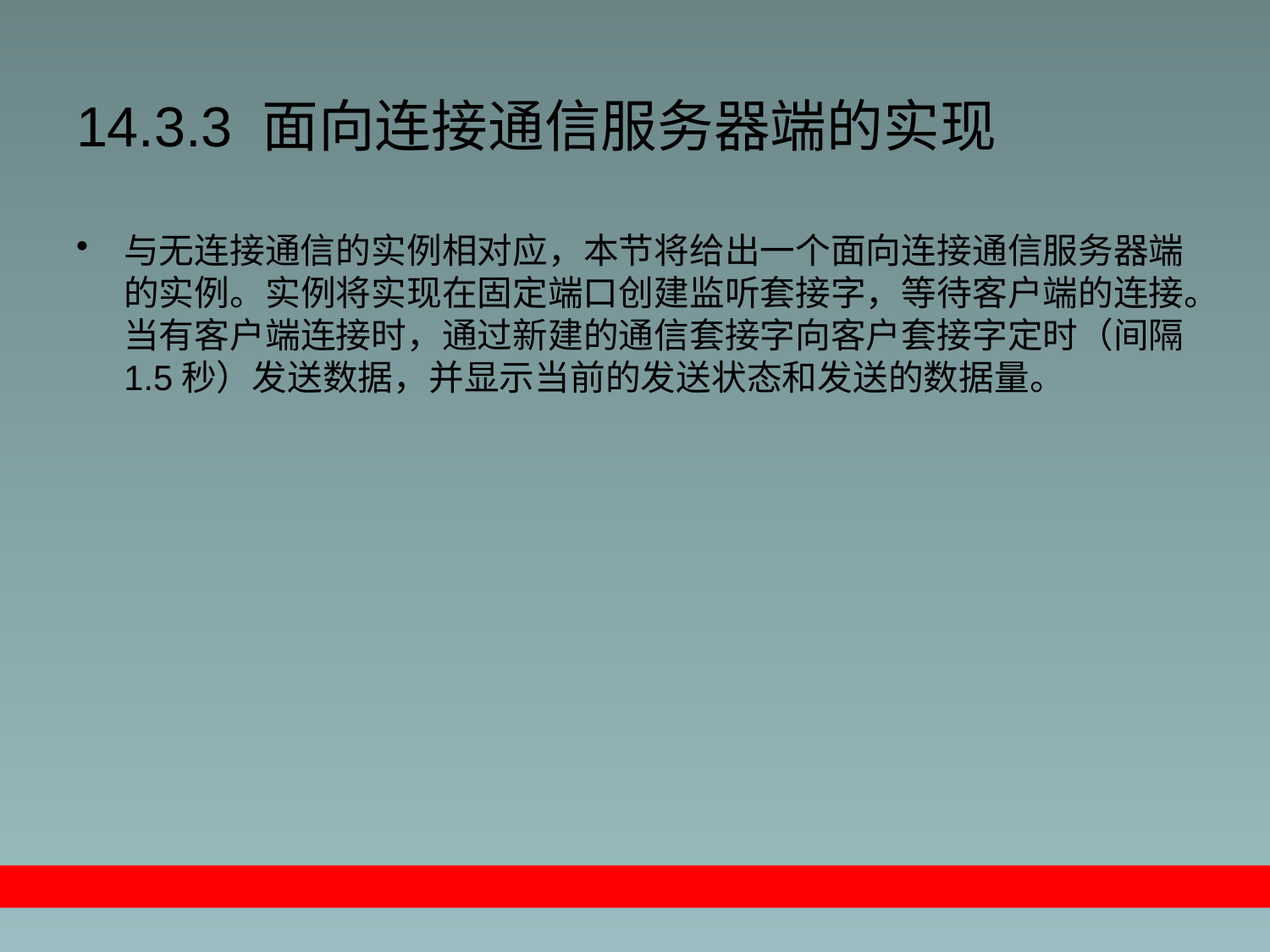

# 14.3.3 面向连接通信服务器端的实现
与无连接通信的实例相对应，本节将给出一个面向连接通信服务器端的实例。实例将实现在固定端口创建监听套接字，等待客户端的连接。当有客户端连接时，通过新建的通信套接字向客户套接字定时（间隔1.5秒）发送数据，并显示当前的发送状态和发送的数据量。